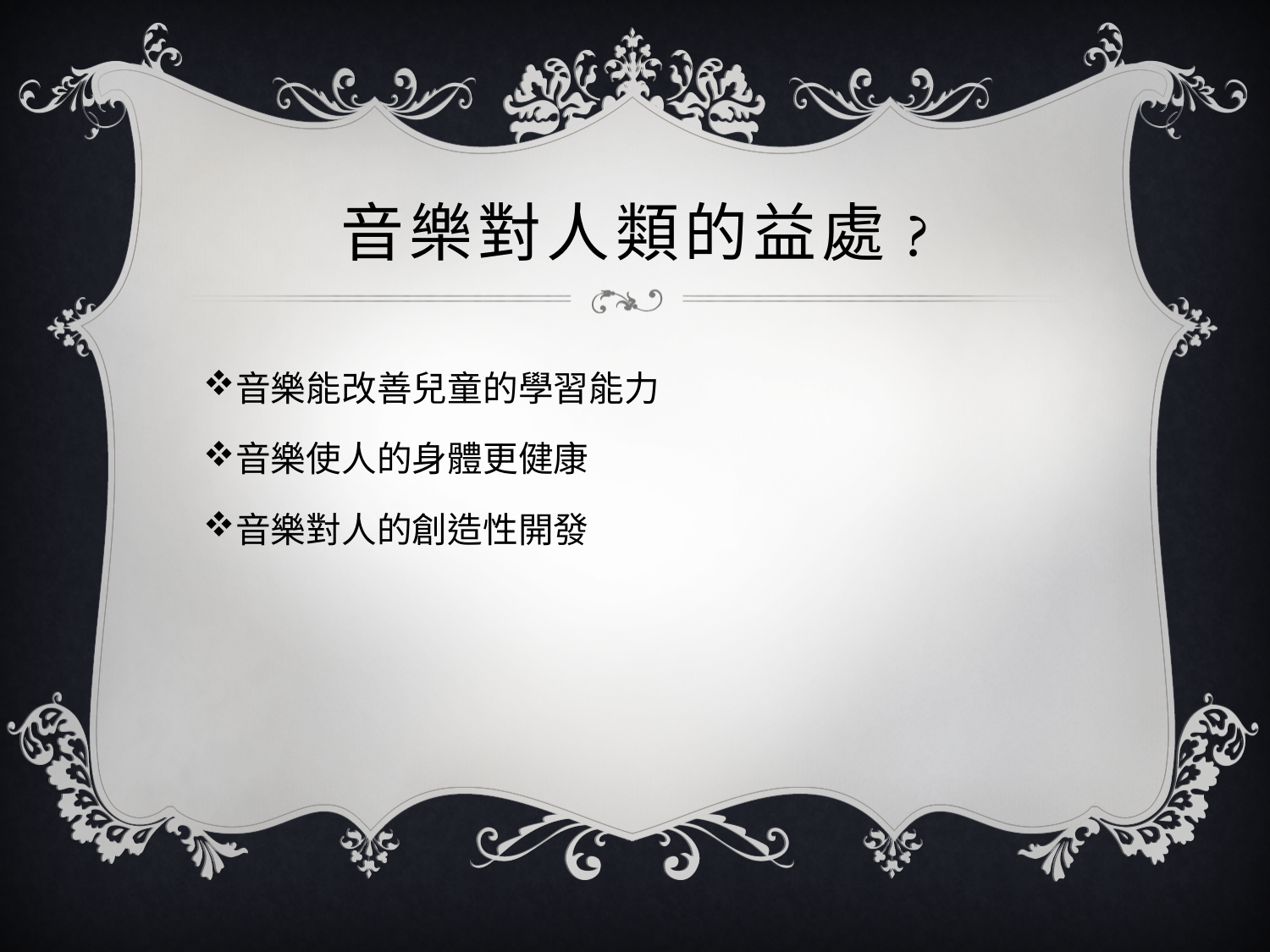

# 音樂對人類的益處?
音樂能改善兒童的學習能力
音樂使人的身體更健康
音樂對人的創造性開發